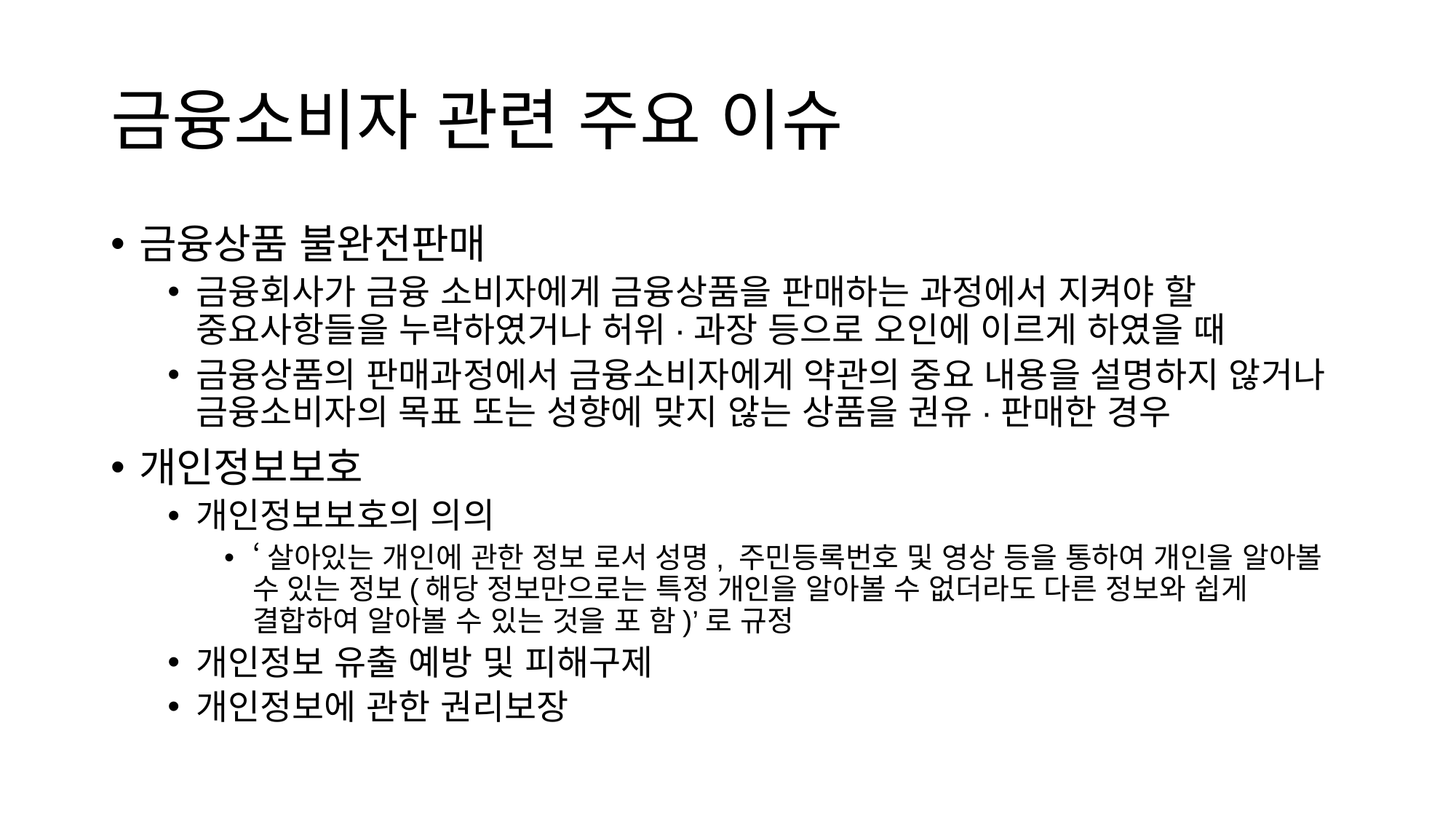

# 금융소비자 관련 주요 이슈
금융상품 불완전판매
금융회사가 금융 소비자에게 금융상품을 판매하는 과정에서 지켜야 할 중요사항들을 누락하였거나 허위·과장 등으로 오인에 이르게 하였을 때
금융상품의 판매과정에서 금융소비자에게 약관의 중요 내용을 설명하지 않거나 금융소비자의 목표 또는 성향에 맞지 않는 상품을 권유·판매한 경우
개인정보보호
개인정보보호의 의의
‘살아있는 개인에 관한 정보 로서 성명, 주민등록번호 및 영상 등을 통하여 개인을 알아볼 수 있는 정보(해당 정보만으로는 특정 개인을 알아볼 수 없더라도 다른 정보와 쉽게 결합하여 알아볼 수 있는 것을 포 함)’로 규정
개인정보 유출 예방 및 피해구제
개인정보에 관한 권리보장